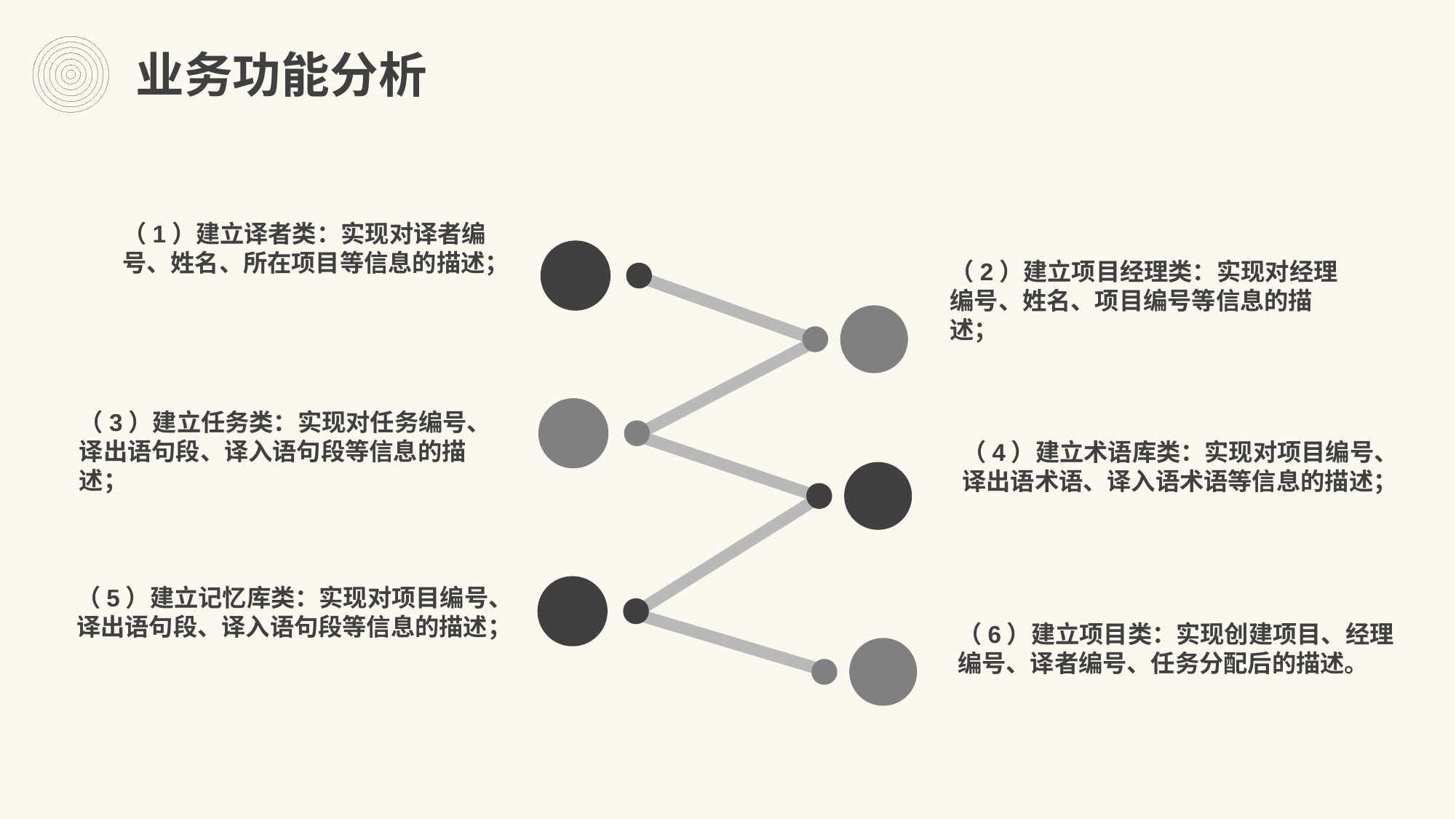

业务功能分析

（1）建立译者类：实现对译者编号、姓名、所在项目等信息的描述；

（2）建立项目经理类：实现对经理编号、姓名、项目编号等信息的描述；

（3）建立任务类：实现对任务编号、译出语句段、译入语句段等信息的描述；

（4）建立术语库类：实现对项目编号、译出语术语、译入语术语等信息的描述；

（5）建立记忆库类：实现对项目编号、译出语句段、译入语句段等信息的描述；

（6）建立项目类：实现创建项目、经理编号、译者编号、任务分配后的描述。